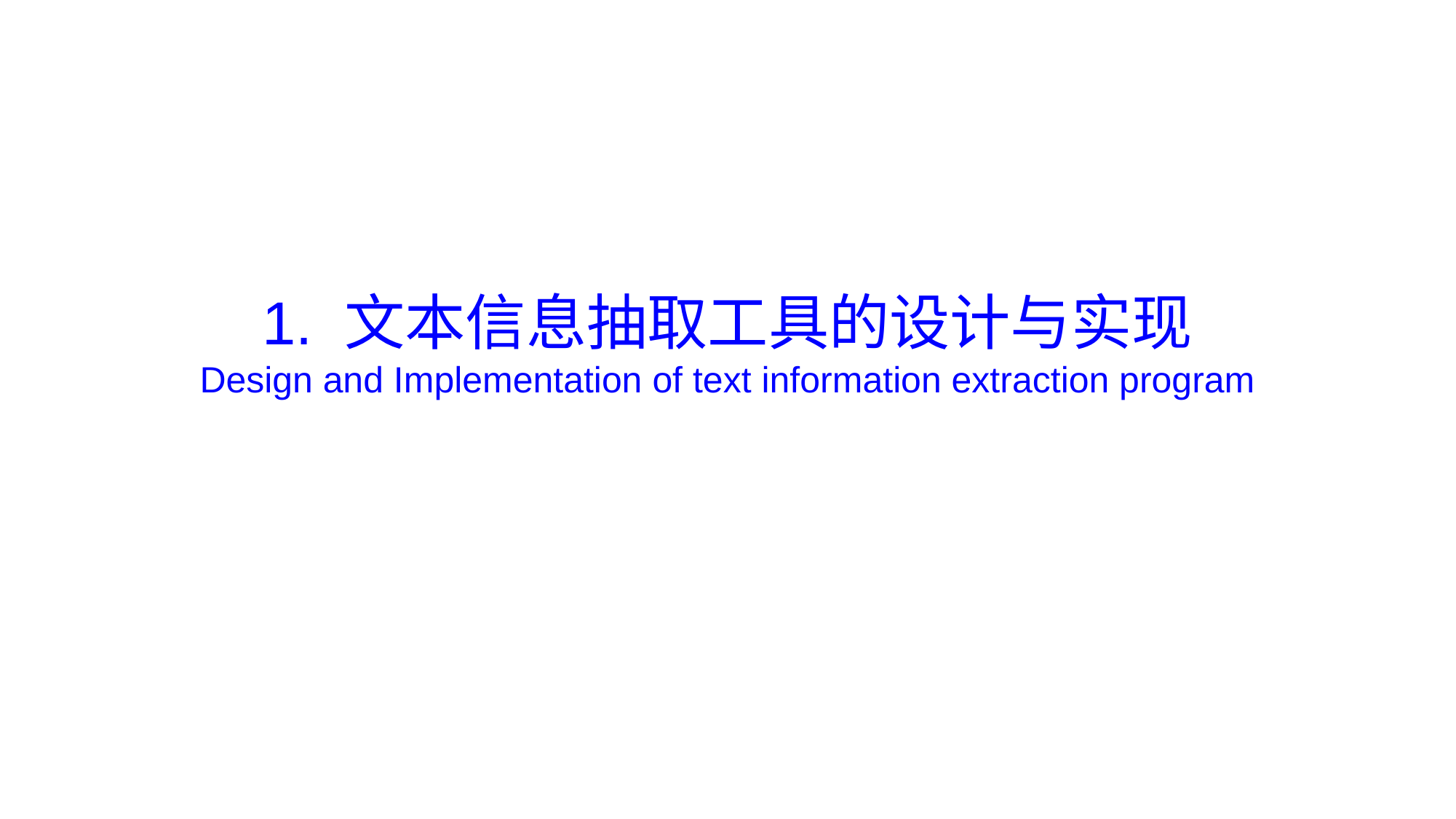

# 1. 文本信息抽取工具的设计与实现 Design and Implementation of text information extraction program

3